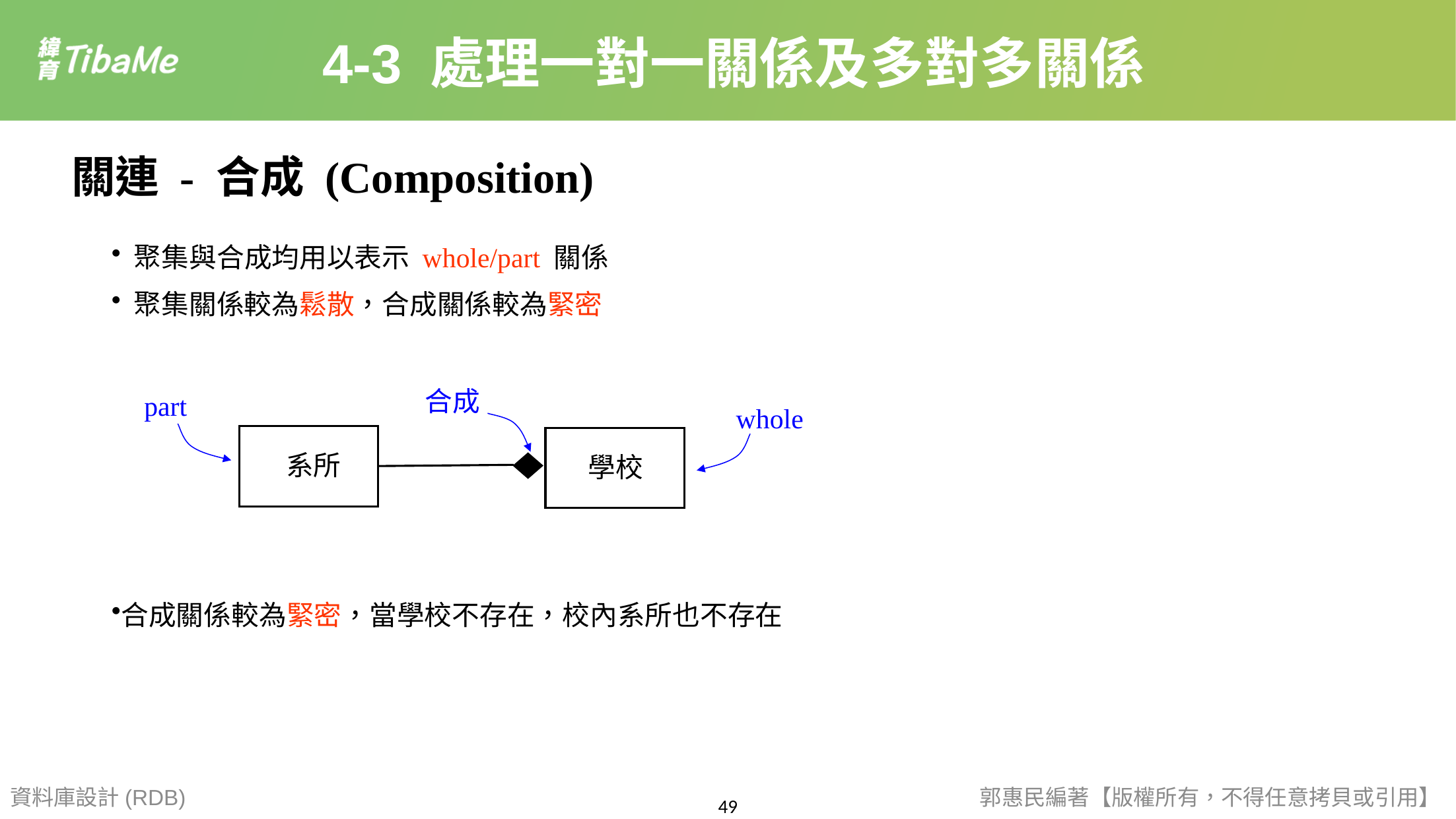

4-3 處理一對一關係及多對多關係

關連 - 合成 (Composition)

 聚集與合成均用以表示 whole/part 關係
 聚集關係較為鬆散，合成關係較為緊密
合成
part
whole

系所
學校

合成關係較為緊密，當學校不存在，校內系所也不存在
資料庫設計(RDB)
郭惠民編著【版權所有，不得任意拷貝或引用】